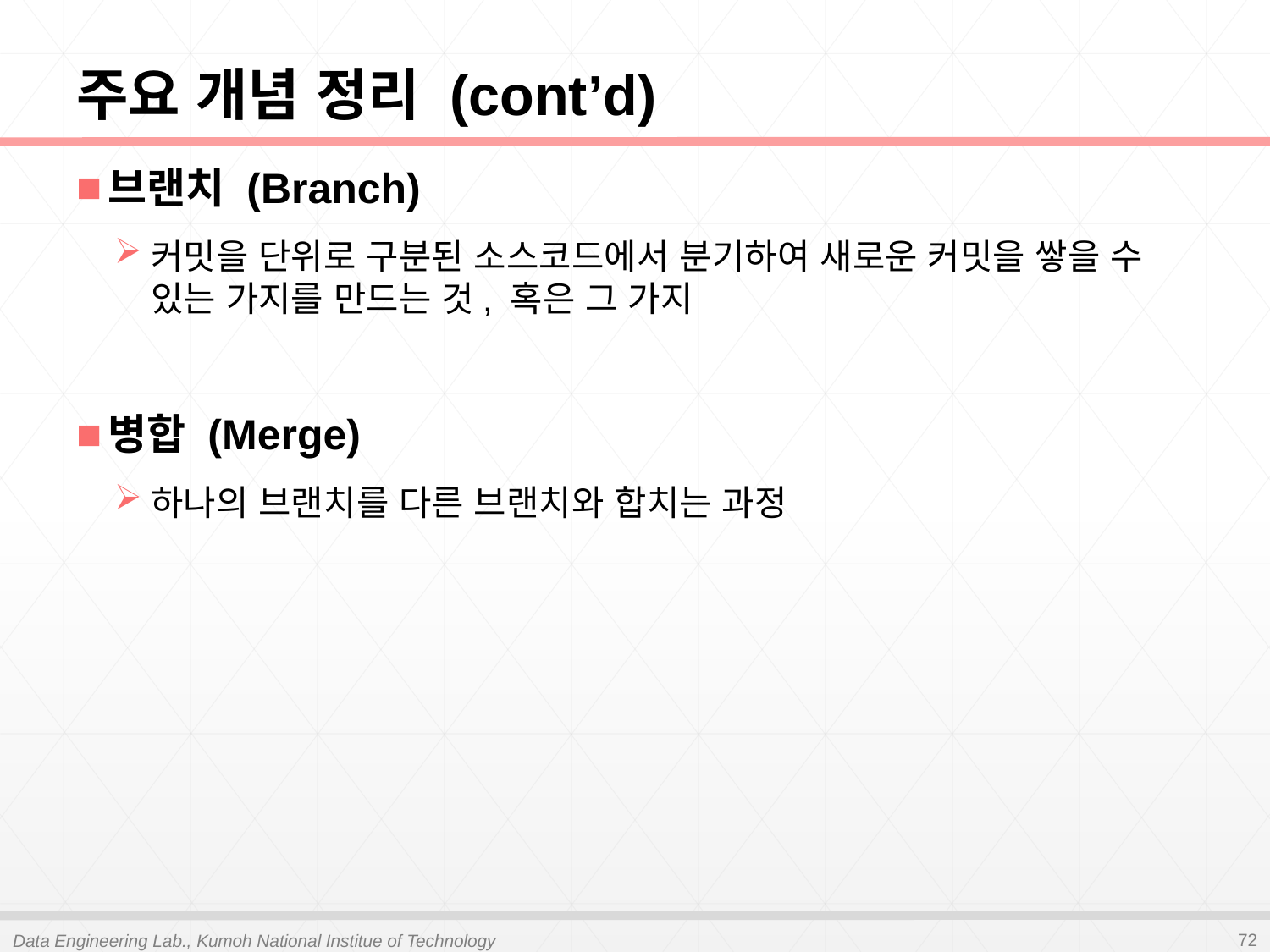

# 주요 개념 정리 (cont’d)
브랜치 (Branch)
커밋을 단위로 구분된 소스코드에서 분기하여 새로운 커밋을 쌓을 수 있는 가지를 만드는 것, 혹은 그 가지

병합 (Merge)
하나의 브랜치를 다른 브랜치와 합치는 과정
72
Data Engineering Lab., Kumoh National Institue of Technology